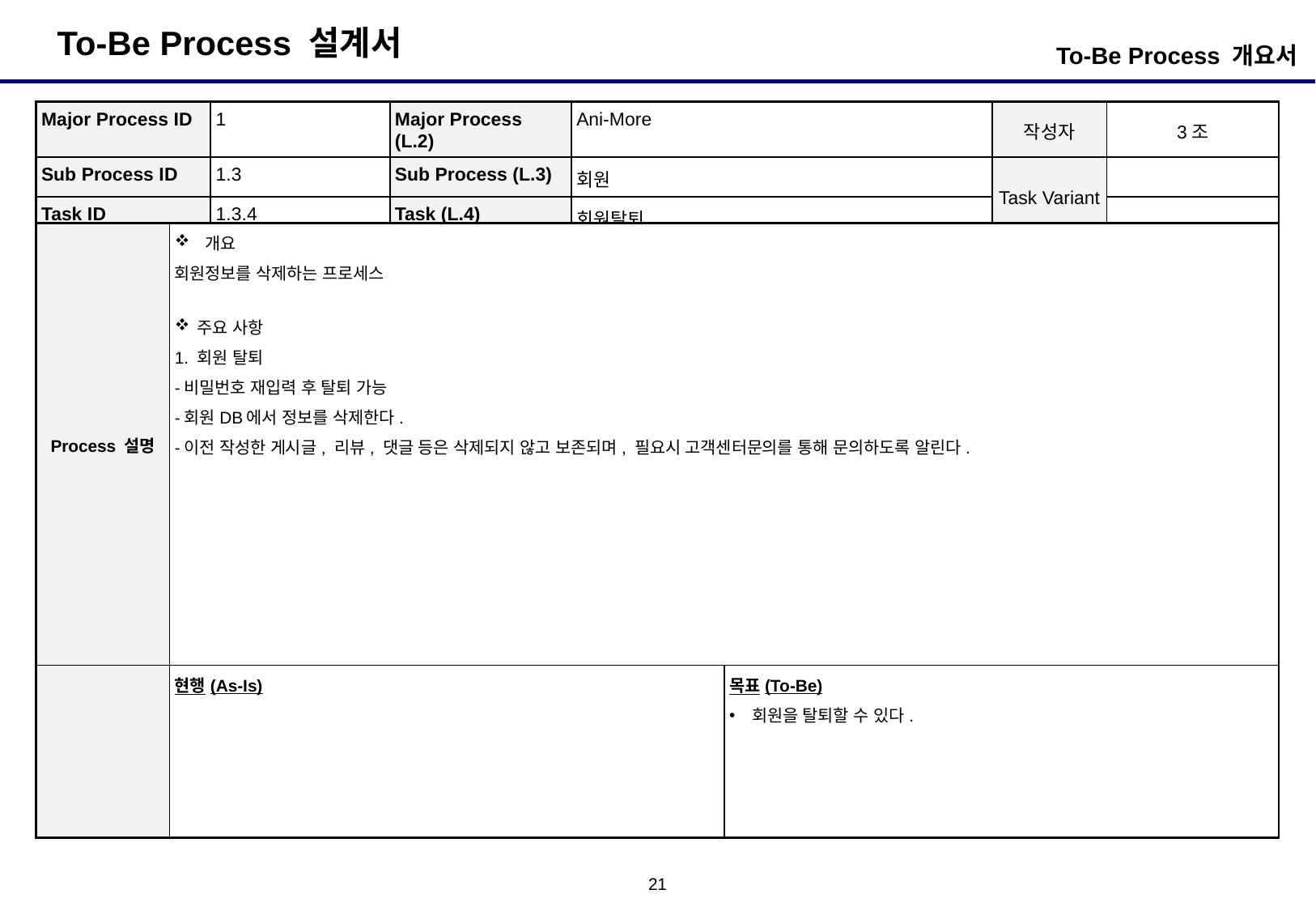

To-Be Process 개요서
| Major Process ID | 1 | Major Process (L.2) | Ani-More | 작성자 | 3조 |
| --- | --- | --- | --- | --- | --- |
| Sub Process ID | 1.3 | Sub Process (L.3) | 회원 | Task Variant |  |
| Task ID | 1.3.4 | Task (L.4) | 회원탈퇴 |  |  |
| Process 설명 | 개요 회원정보를 삭제하는 프로세스 주요 사항 1. 회원 탈퇴 -비밀번호 재입력 후 탈퇴 가능 -회원DB에서 정보를 삭제한다. -이전 작성한 게시글, 리뷰, 댓글 등은 삭제되지 않고 보존되며, 필요시 고객센터문의를 통해 문의하도록 알린다. |  |
| --- | --- | --- |
|  | 현행(As-Is) | 목표(To-Be) 회원을 탈퇴할 수 있다. |